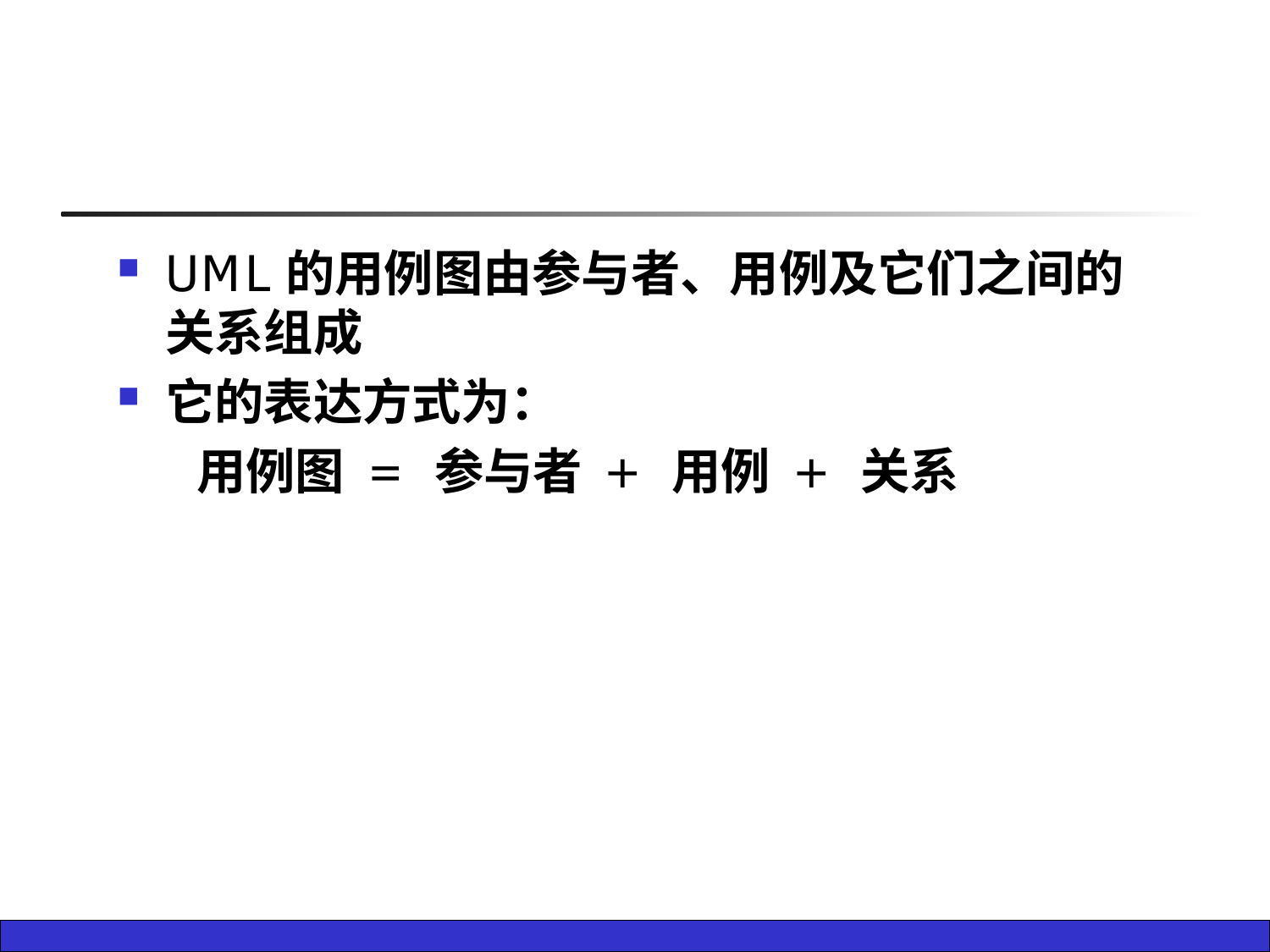

UML的用例图由参与者、用例及它们之间的关系组成
它的表达方式为：
      用例图 = 参与者 + 用例 + 关系